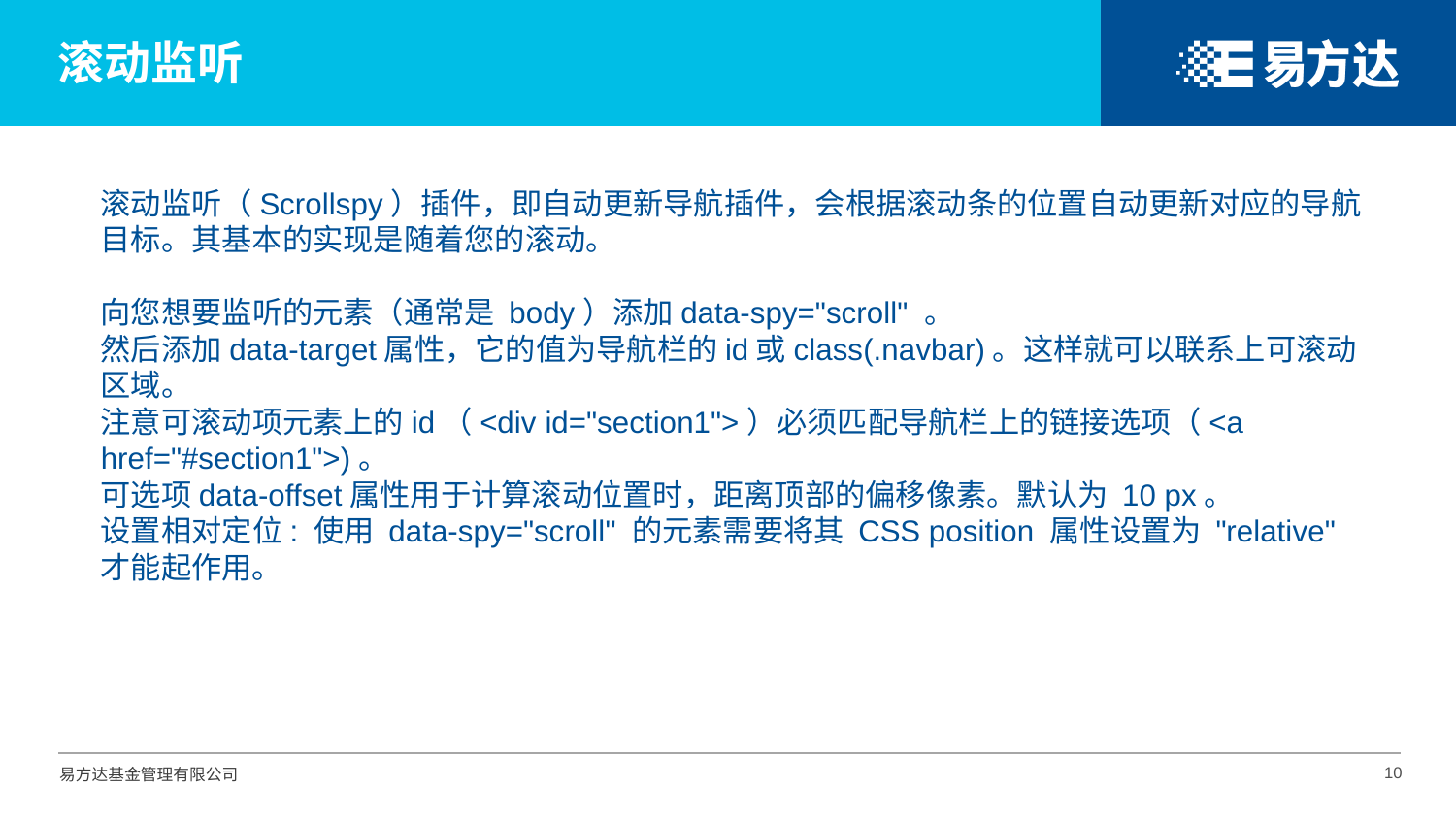

# 滚动监听
滚动监听（Scrollspy）插件，即自动更新导航插件，会根据滚动条的位置自动更新对应的导航目标。其基本的实现是随着您的滚动。

向您想要监听的元素（通常是 body）添加data-spy="scroll" 。
然后添加data-target属性，它的值为导航栏的id或class(.navbar)。这样就可以联系上可滚动区域。
注意可滚动项元素上的id（<div id="section1">）必须匹配导航栏上的链接选项（<a href="#section1">)。
可选项data-offset属性用于计算滚动位置时，距离顶部的偏移像素。默认为 10 px。
设置相对定位: 使用 data-spy="scroll" 的元素需要将其 CSS position 属性设置为 "relative" 才能起作用。